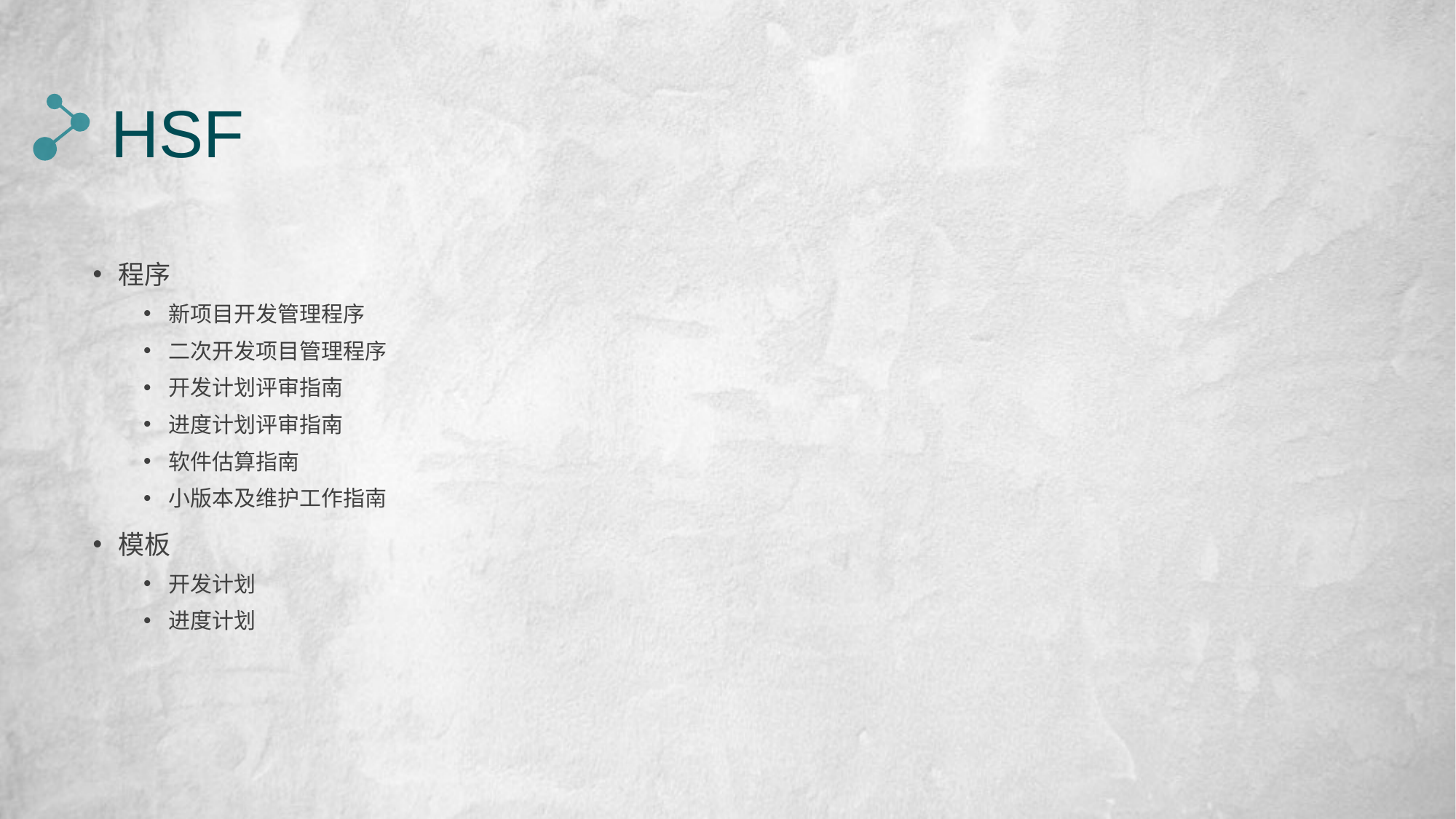

# HSF
程序
新项目开发管理程序
二次开发项目管理程序
开发计划评审指南
进度计划评审指南
软件估算指南
小版本及维护工作指南
模板
开发计划
进度计划